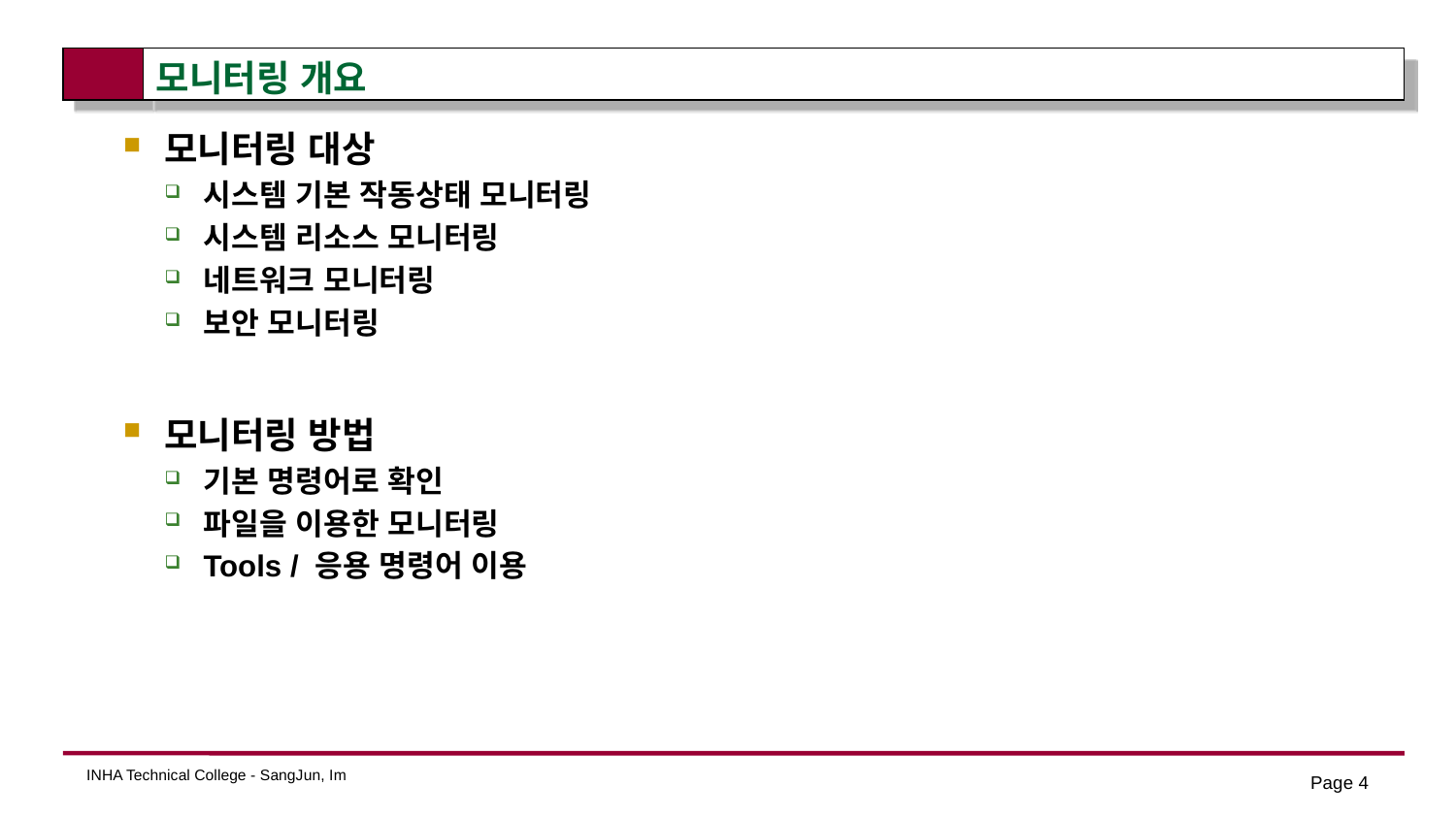

# 모니터링 개요
모니터링 대상
시스템 기본 작동상태 모니터링
시스템 리소스 모니터링
네트워크 모니터링
보안 모니터링

모니터링 방법
기본 명령어로 확인
파일을 이용한 모니터링
Tools / 응용 명령어 이용

Page 4